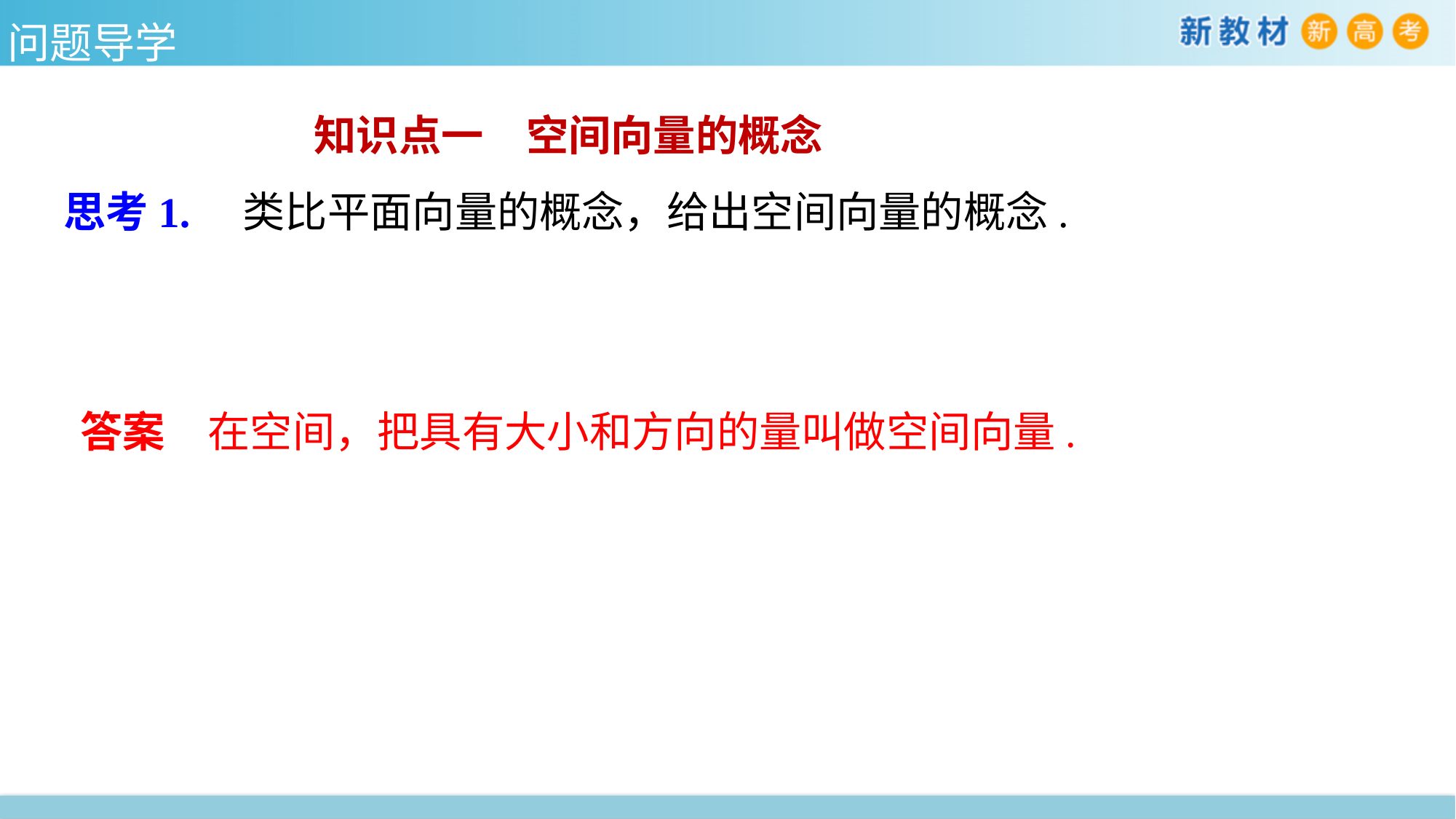

问题导学
                             知识点一　空间向量的概念
   思考1.　类比平面向量的概念，给出空间向量的概念.
答案　在空间，把具有大小和方向的量叫做空间向量.